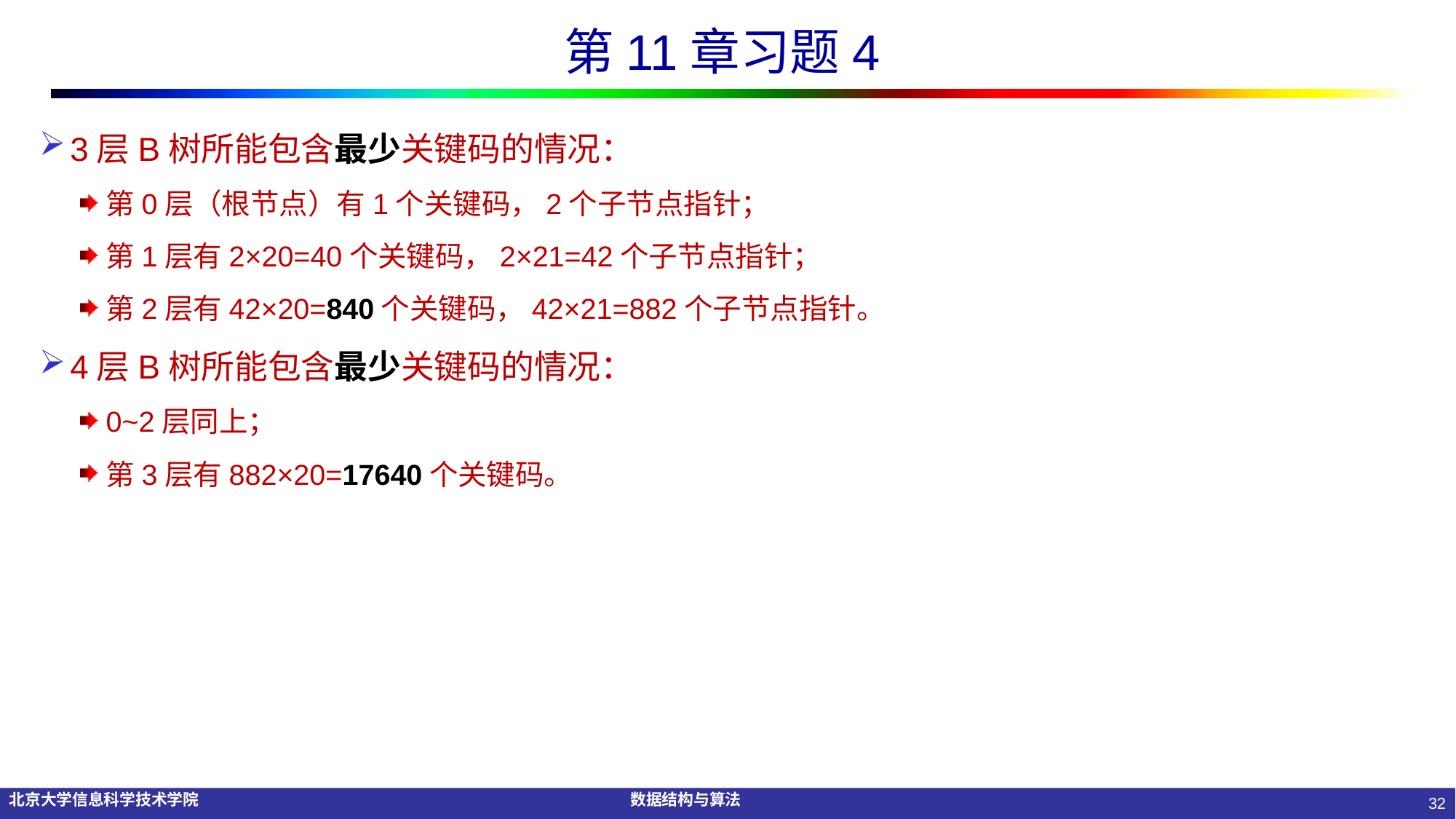

# 第11章习题4
3层B树所能包含最少关键码的情况：
第0层（根节点）有1个关键码，2个子节点指针；
第1层有2×20=40个关键码，2×21=42个子节点指针；
第2层有42×20=840个关键码，42×21=882个子节点指针。
4层B树所能包含最少关键码的情况：
0~2层同上；
第3层有882×20=17640个关键码。
32